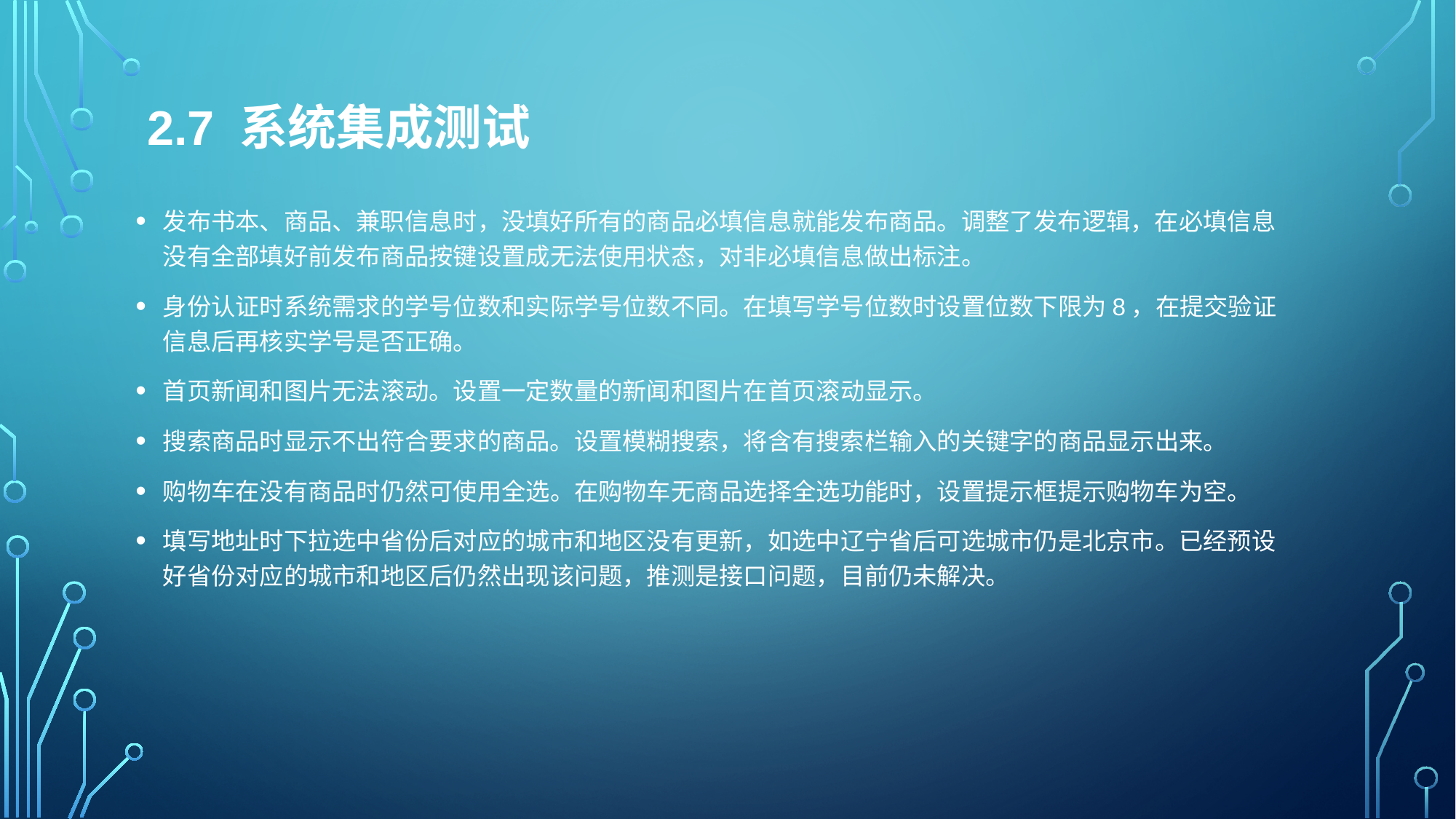

# 2.7 系统集成测试
发布书本、商品、兼职信息时，没填好所有的商品必填信息就能发布商品。调整了发布逻辑，在必填信息没有全部填好前发布商品按键设置成无法使用状态，对非必填信息做出标注。
身份认证时系统需求的学号位数和实际学号位数不同。在填写学号位数时设置位数下限为8，在提交验证信息后再核实学号是否正确。
首页新闻和图片无法滚动。设置一定数量的新闻和图片在首页滚动显示。
搜索商品时显示不出符合要求的商品。设置模糊搜索，将含有搜索栏输入的关键字的商品显示出来。
购物车在没有商品时仍然可使用全选。在购物车无商品选择全选功能时，设置提示框提示购物车为空。
填写地址时下拉选中省份后对应的城市和地区没有更新，如选中辽宁省后可选城市仍是北京市。已经预设好省份对应的城市和地区后仍然出现该问题，推测是接口问题，目前仍未解决。